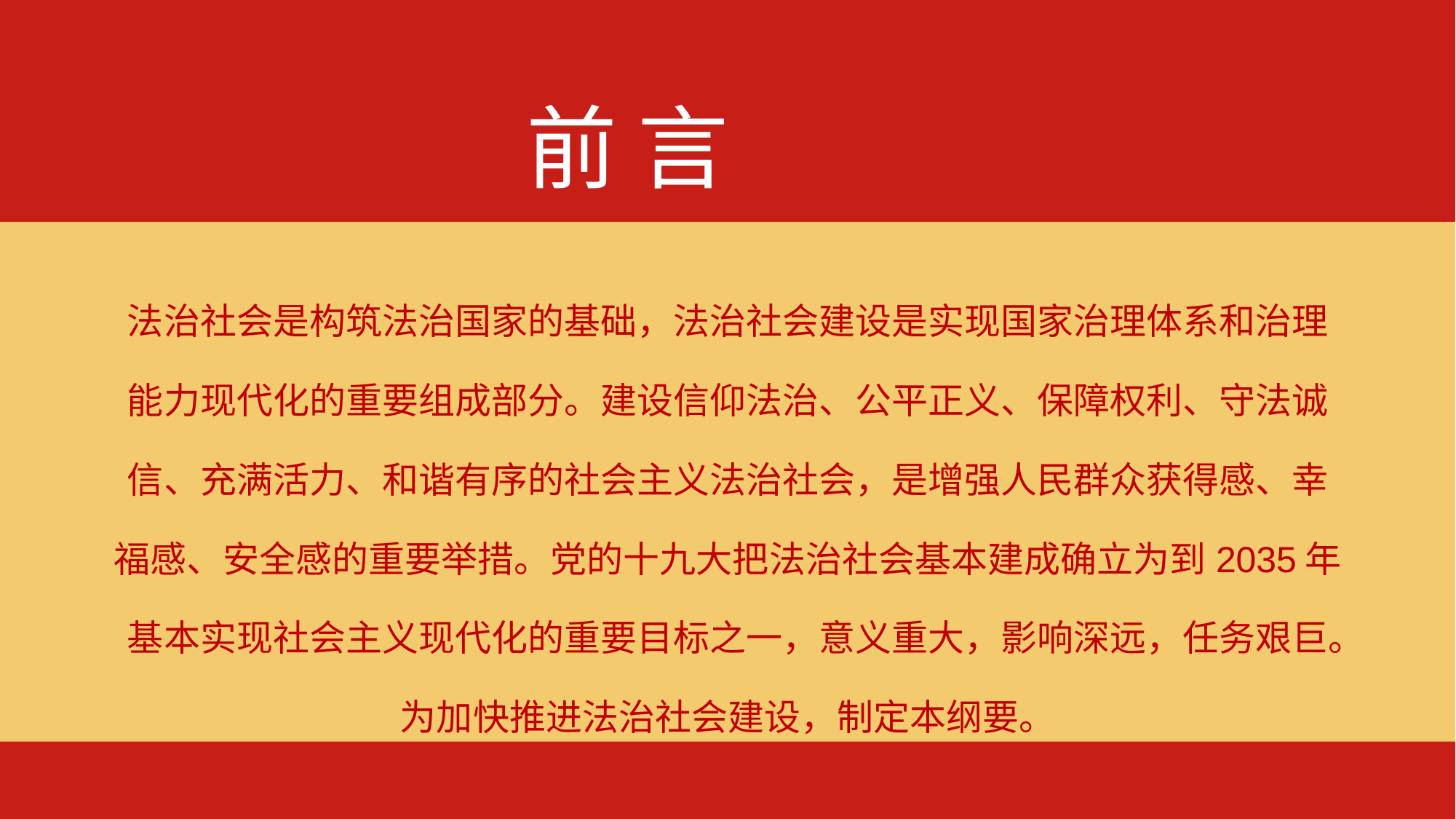

前 言

法治社会是构筑法治国家的基础，法治社会建设是实现国家治理体系和治理能力现代化的重要组成部分。建设信仰法治、公平正义、保障权利、守法诚信、充满活力、和谐有序的社会主义法治社会，是增强人民群众获得感、幸福感、安全感的重要举措。党的十九大把法治社会基本建成确立为到2035年基本实现社会主义现代化的重要目标之一，意义重大，影响深远，任务艰巨。为加快推进法治社会建设，制定本纲要。